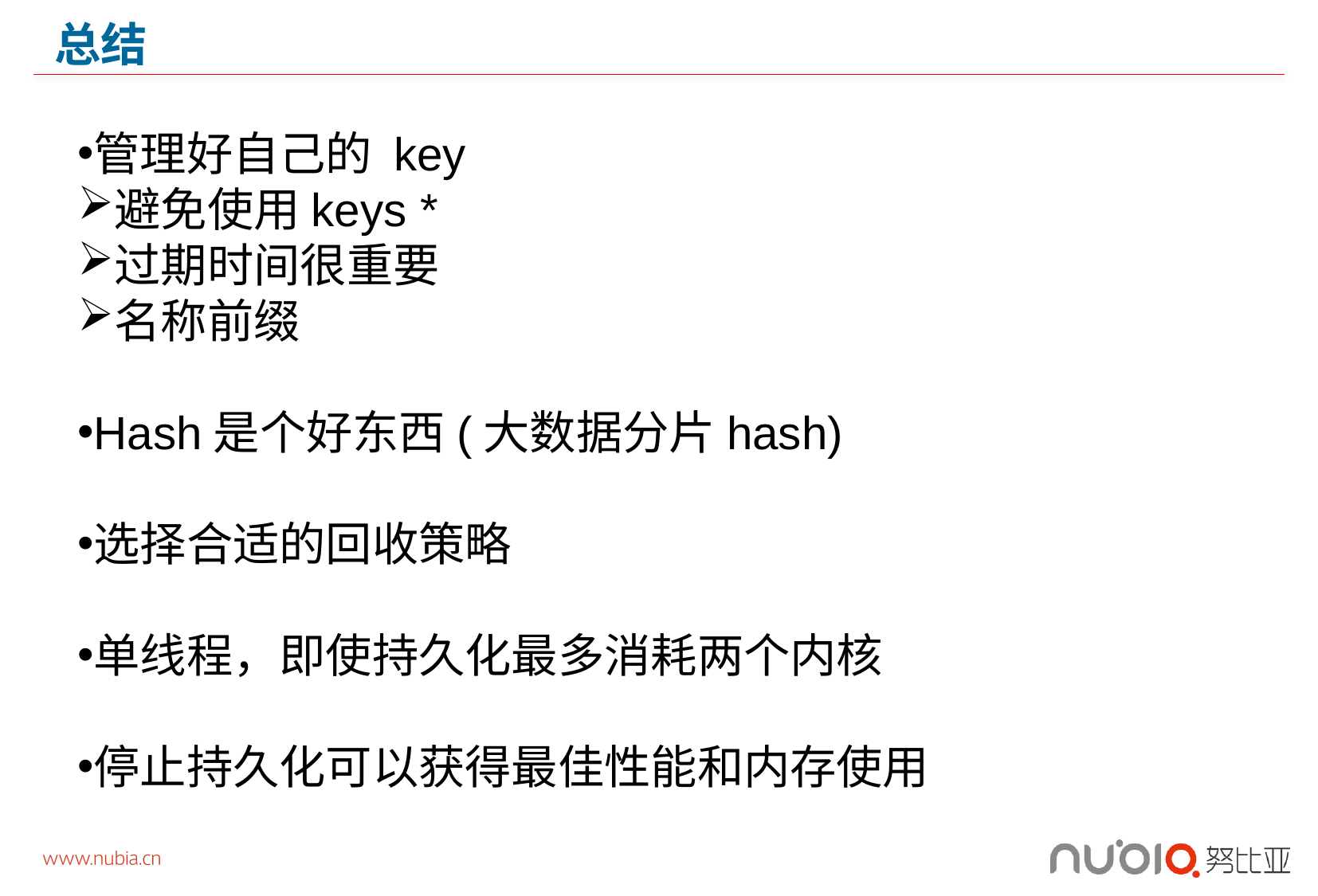

# 总结
管理好自己的 key
避免使用keys *
过期时间很重要
名称前缀

Hash是个好东西(大数据分片hash)

选择合适的回收策略

单线程，即使持久化最多消耗两个内核

停止持久化可以获得最佳性能和内存使用